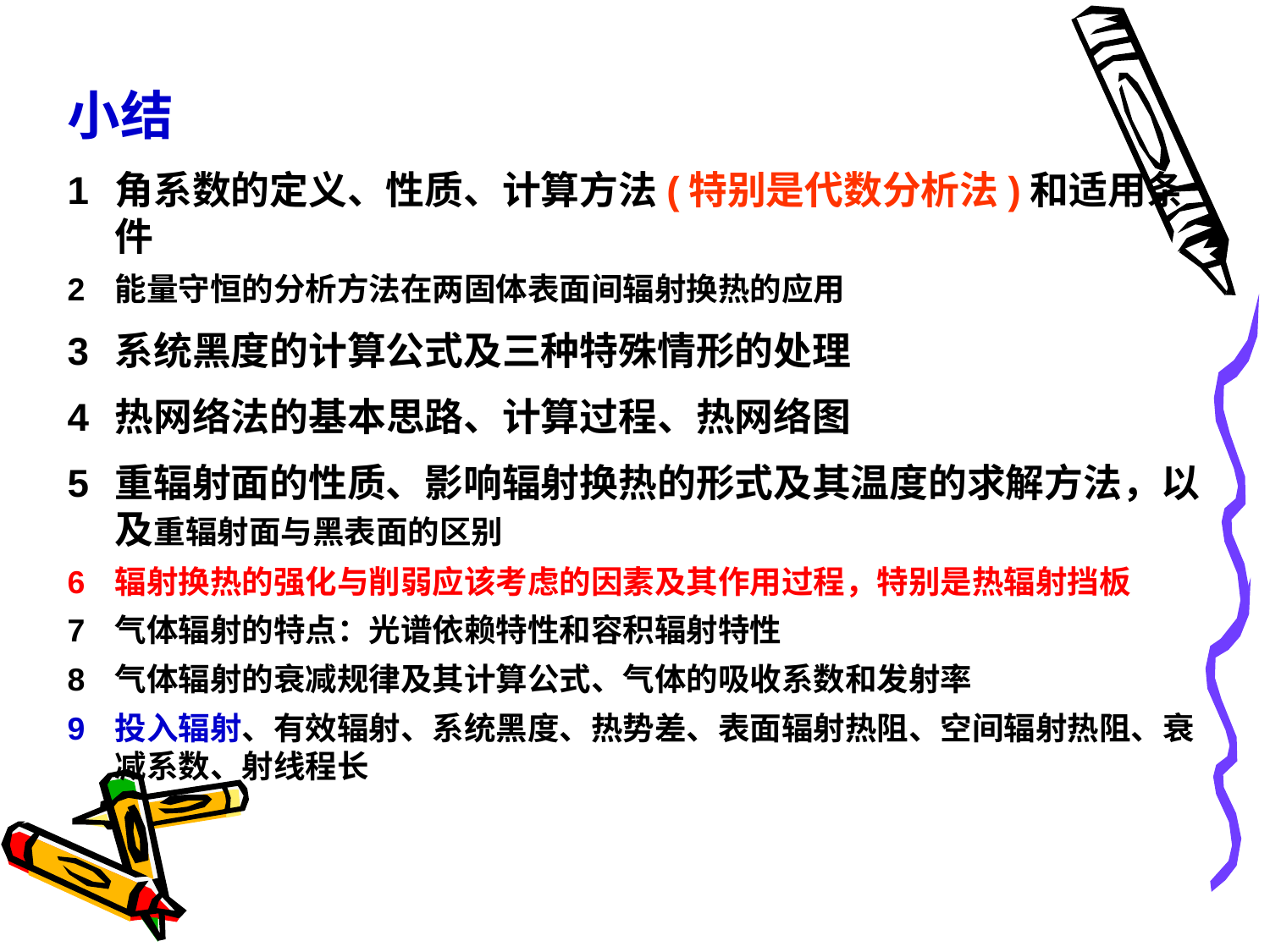

小结
角系数的定义、性质、计算方法(特别是代数分析法)和适用条件
能量守恒的分析方法在两固体表面间辐射换热的应用
系统黑度的计算公式及三种特殊情形的处理
热网络法的基本思路、计算过程、热网络图
重辐射面的性质、影响辐射换热的形式及其温度的求解方法，以及重辐射面与黑表面的区别
辐射换热的强化与削弱应该考虑的因素及其作用过程，特别是热辐射挡板
气体辐射的特点：光谱依赖特性和容积辐射特性
气体辐射的衰减规律及其计算公式、气体的吸收系数和发射率
投入辐射、有效辐射、系统黑度、热势差、表面辐射热阻、空间辐射热阻、衰减系数、射线程长